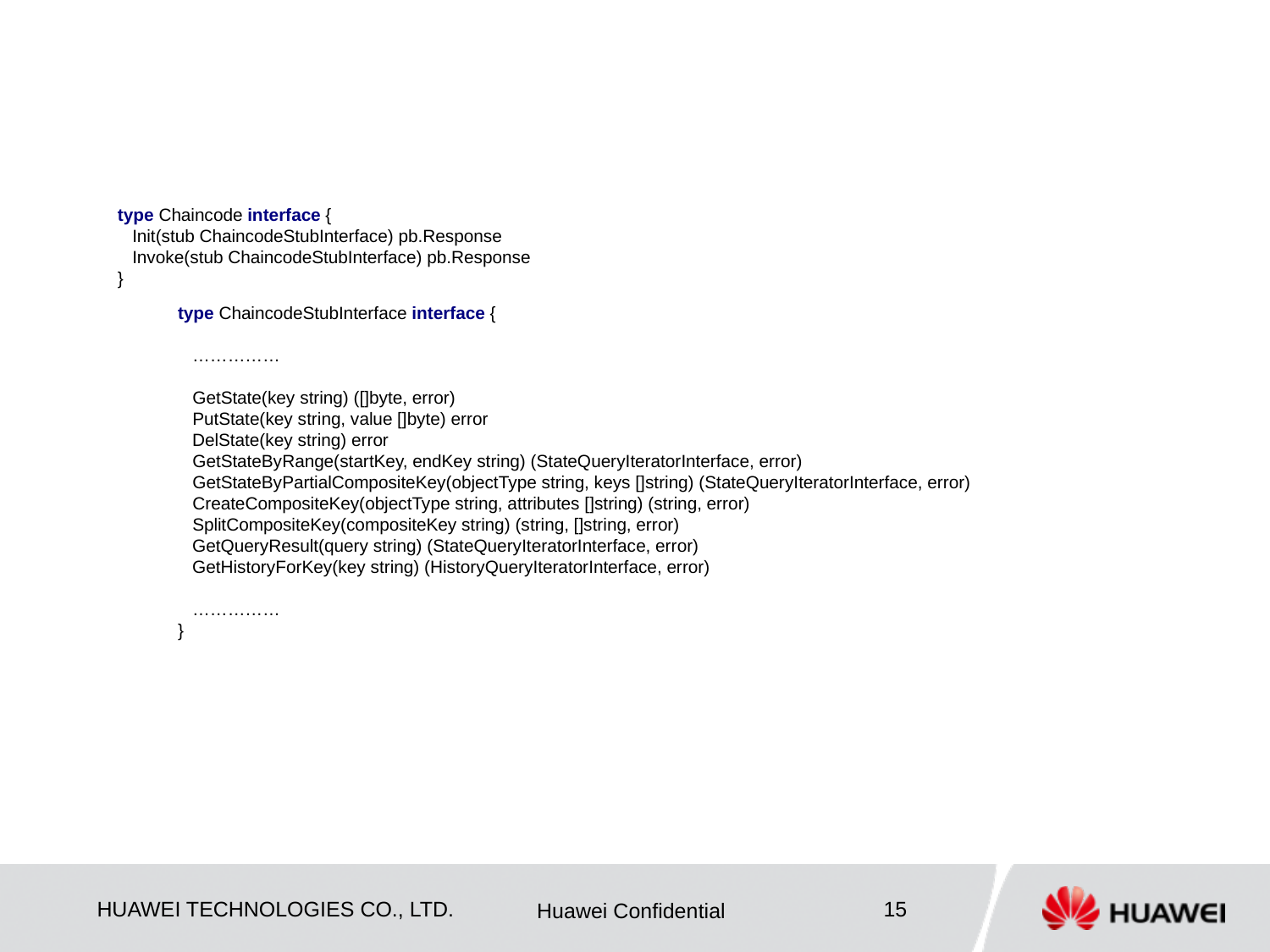

# 账本和链码
type Chaincode interface {
   Init(stub ChaincodeStubInterface) pb.Response
   Invoke(stub ChaincodeStubInterface) pb.Response
}
type ChaincodeStubInterface interface {
   ……………

   GetState(key string) ([]byte, error)
   PutState(key string, value []byte) error
   DelState(key string) error
   GetStateByRange(startKey, endKey string) (StateQueryIteratorInterface, error)
   GetStateByPartialCompositeKey(objectType string, keys []string) (StateQueryIteratorInterface, error)
   CreateCompositeKey(objectType string, attributes []string) (string, error)
   SplitCompositeKey(compositeKey string) (string, []string, error)
   GetQueryResult(query string) (StateQueryIteratorInterface, error)
   GetHistoryForKey(key string) (HistoryQueryIteratorInterface, error)
   ……………
}